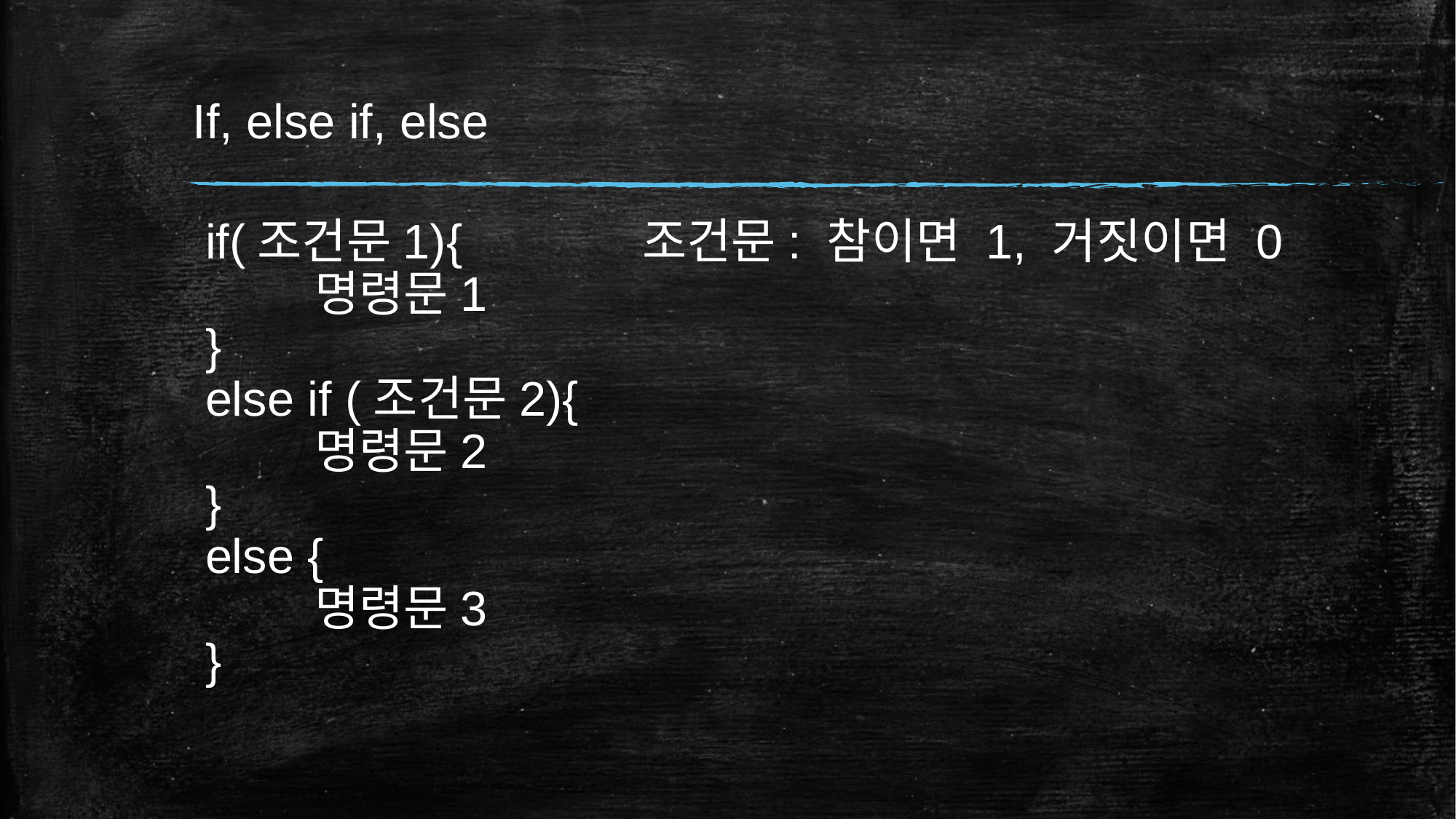

# If, else if, else
if(조건문1){		조건문: 참이면 1, 거짓이면 0
	명령문1
}
else if (조건문2){
	명령문2
}
else {
	명령문3
}